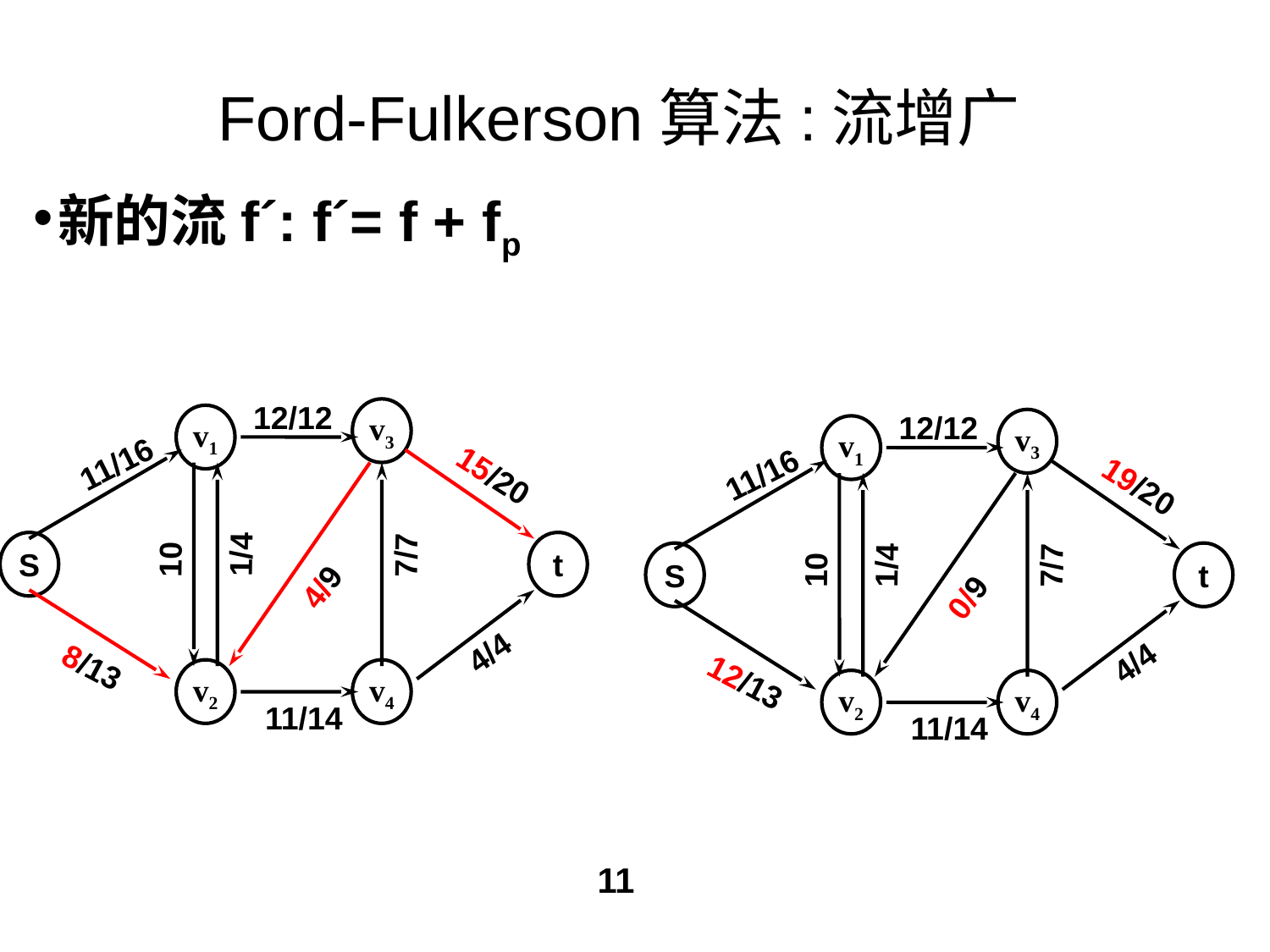

Ford-Fulkerson算法:流增广
新的流f´: f´= f + fp
12/12
v3
v1
11/16

15/20

1/4
10
7/7
S
t
4/9

4/4
8/13
v2
v4

11/14
12/12
v3
v1
11/16

19/20

1/4
10
7/7
S
t
0/9

4/4
12/13
v2
v4

11/14
11